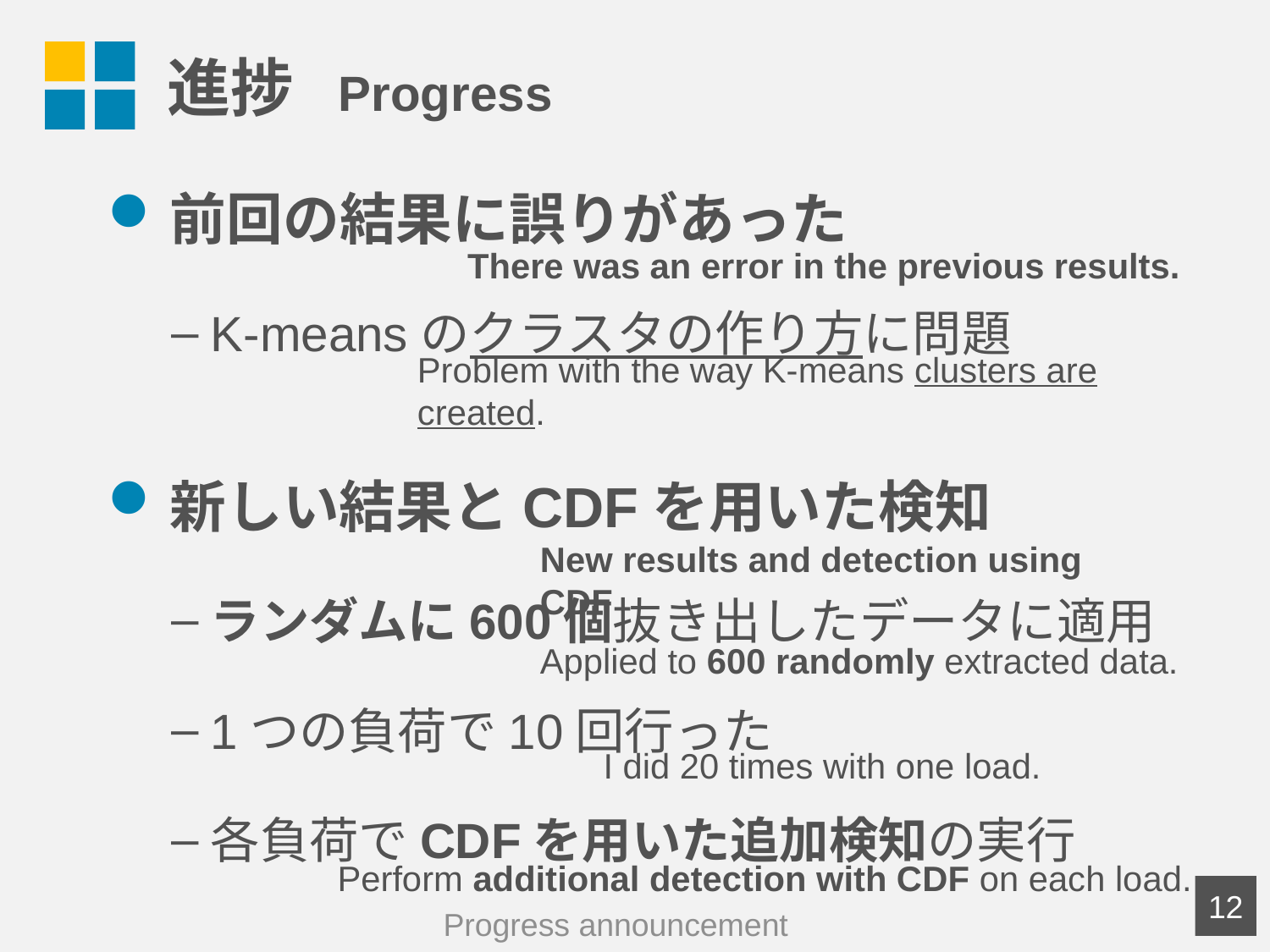

# 進捗  Progress
前回の結果に誤りがあった
K-meansのクラスタの作り方に問題

新しい結果とCDFを用いた検知
ランダムに600個抜き出したデータに適用
1つの負荷で10回行った
各負荷でCDFを用いた追加検知の実行
There was an error in the previous results.
Problem with the way K-means clusters are created.
New results and detection using CDF
Applied to 600 randomly extracted data.
I did 20 times with one load.
Perform additional detection with CDF on each load.
12
Progress announcement